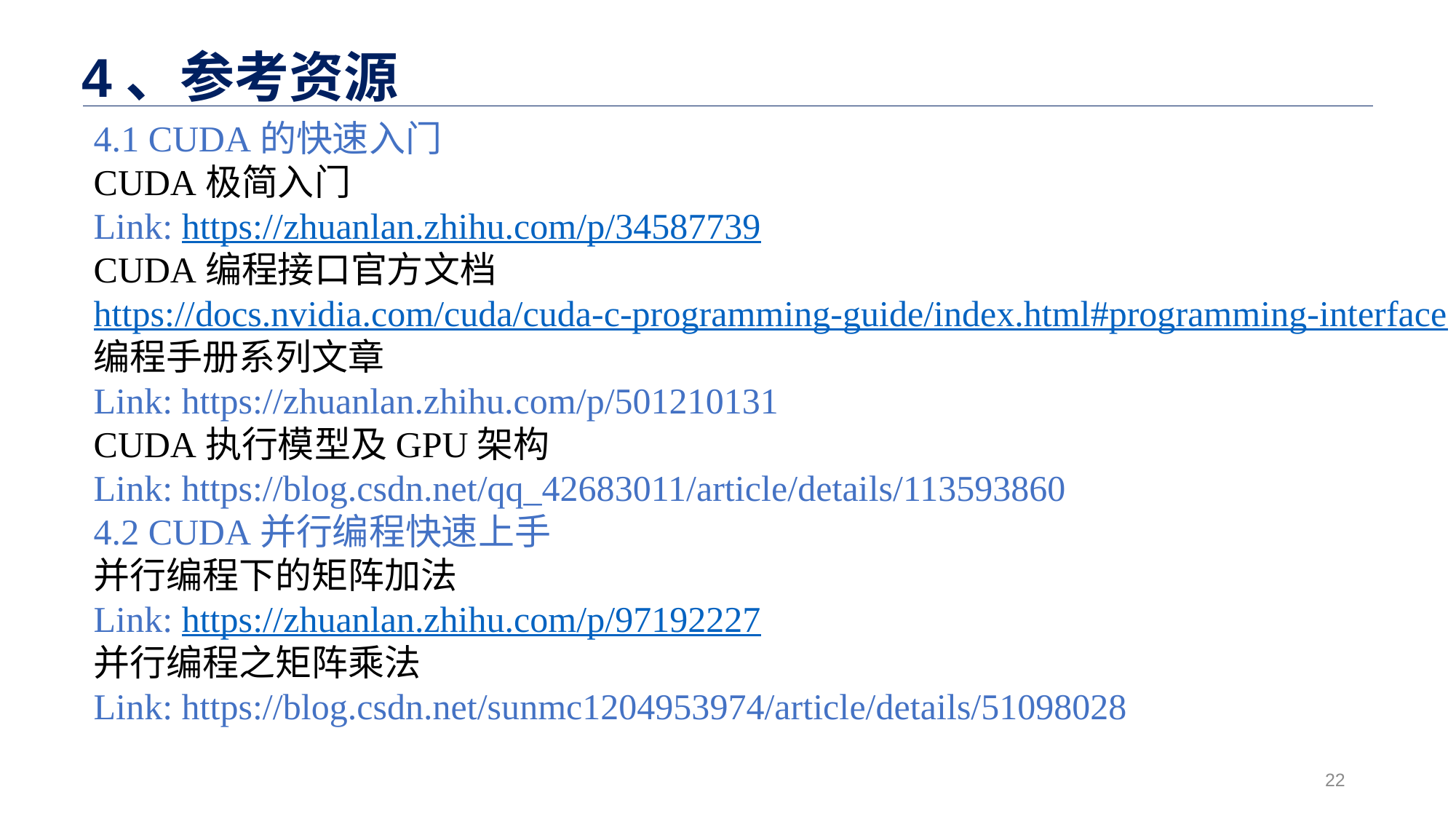

4、参考资源
#

4.1 CUDA的快速入门
CUDA极简入门
Link: https://zhuanlan.zhihu.com/p/34587739
CUDA编程接口官方文档
https://docs.nvidia.com/cuda/cuda-c-programming-guide/index.html#programming-interface
编程手册系列文章
Link: https://zhuanlan.zhihu.com/p/501210131
CUDA执行模型及GPU架构
Link: https://blog.csdn.net/qq_42683011/article/details/113593860
4.2 CUDA并行编程快速上手
并行编程下的矩阵加法
Link: https://zhuanlan.zhihu.com/p/97192227
并行编程之矩阵乘法
Link: https://blog.csdn.net/sunmc1204953974/article/details/51098028

22